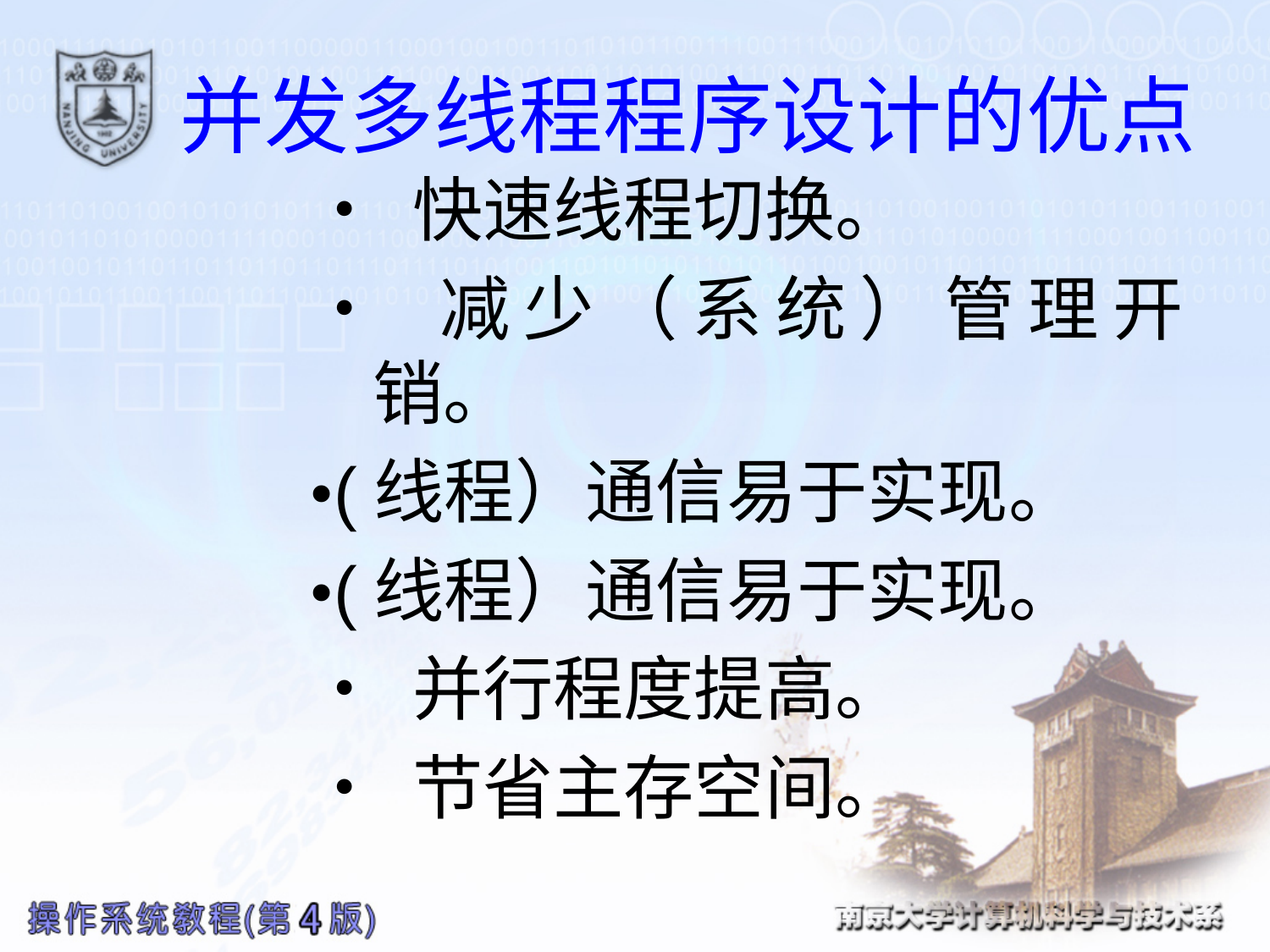

# 并发多线程程序设计的优点
• 快速线程切换。
• 减少（系统）管理开销。
•(线程）通信易于实现。
•(线程）通信易于实现。
• 并行程度提高。
• 节省主存空间。